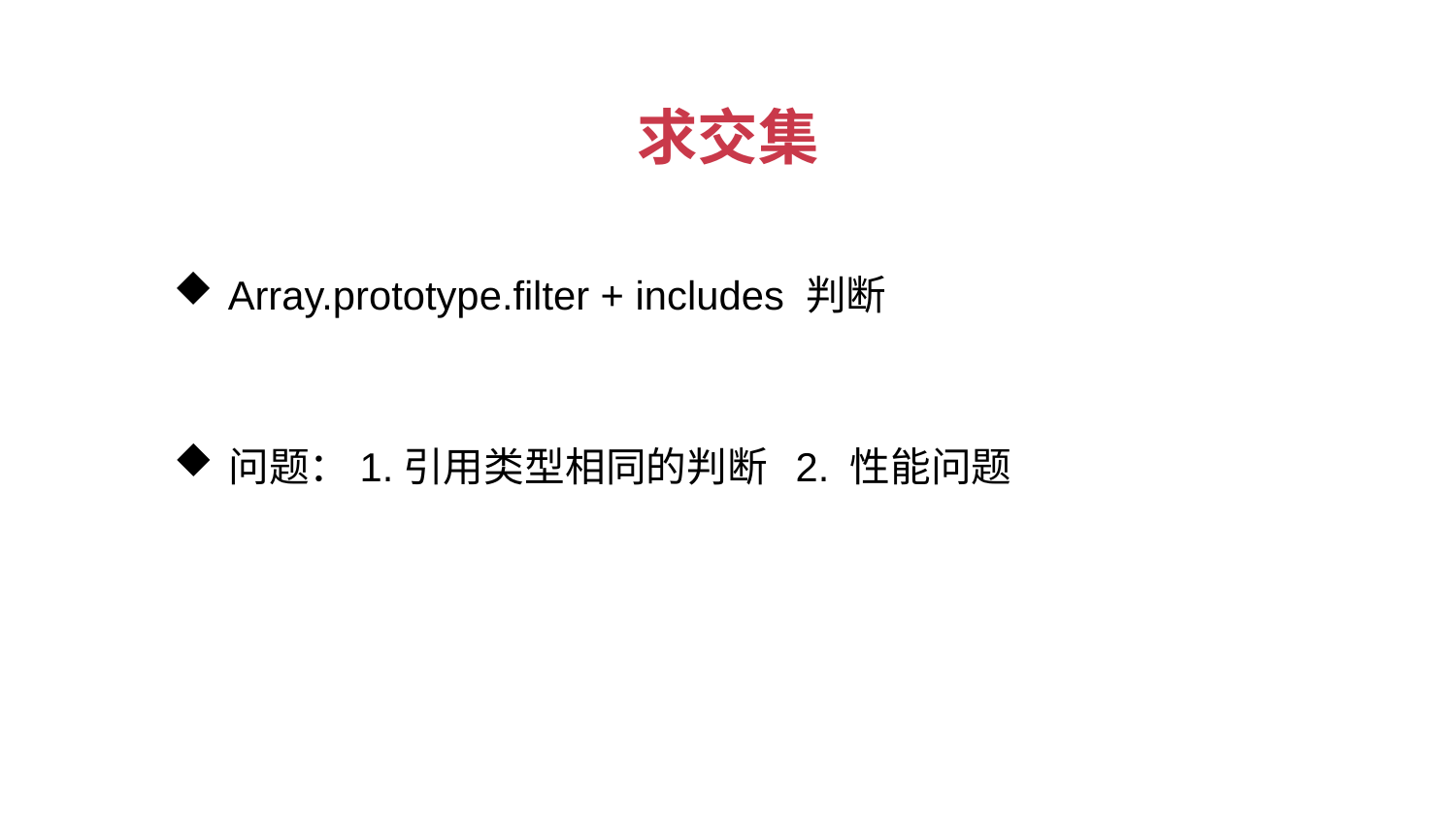

求交集
Array.prototype.filter + includes 判断
问题：1.引用类型相同的判断  2. 性能问题